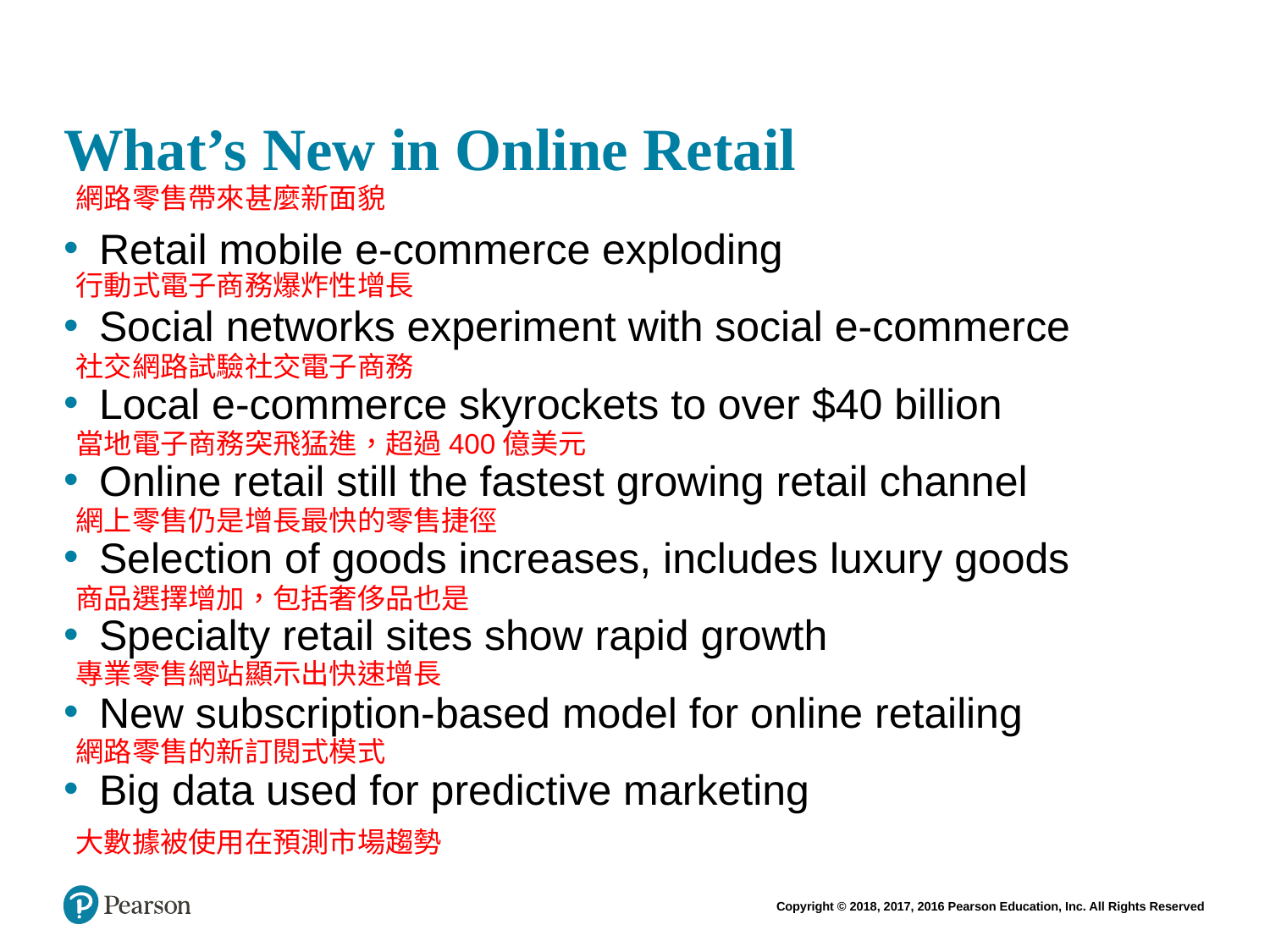

# What’s New in Online Retail
網路零售帶來甚麼新面貌
Retail mobile e-commerce exploding
Social networks experiment with social e-commerce
Local e-commerce skyrockets to over $40 billion
Online retail still the fastest growing retail channel
Selection of goods increases, includes luxury goods
Specialty retail sites show rapid growth
New subscription-based model for online retailing
Big data used for predictive marketing
行動式電子商務爆炸性增長
社交網路試驗社交電子商務
當地電子商務突飛猛進，超過400億美元
網上零售仍是增長最快的零售捷徑
商品選擇增加，包括奢侈品也是
專業零售網站顯示出快速增長
網路零售的新訂閱式模式
大數據被使用在預測市場趨勢